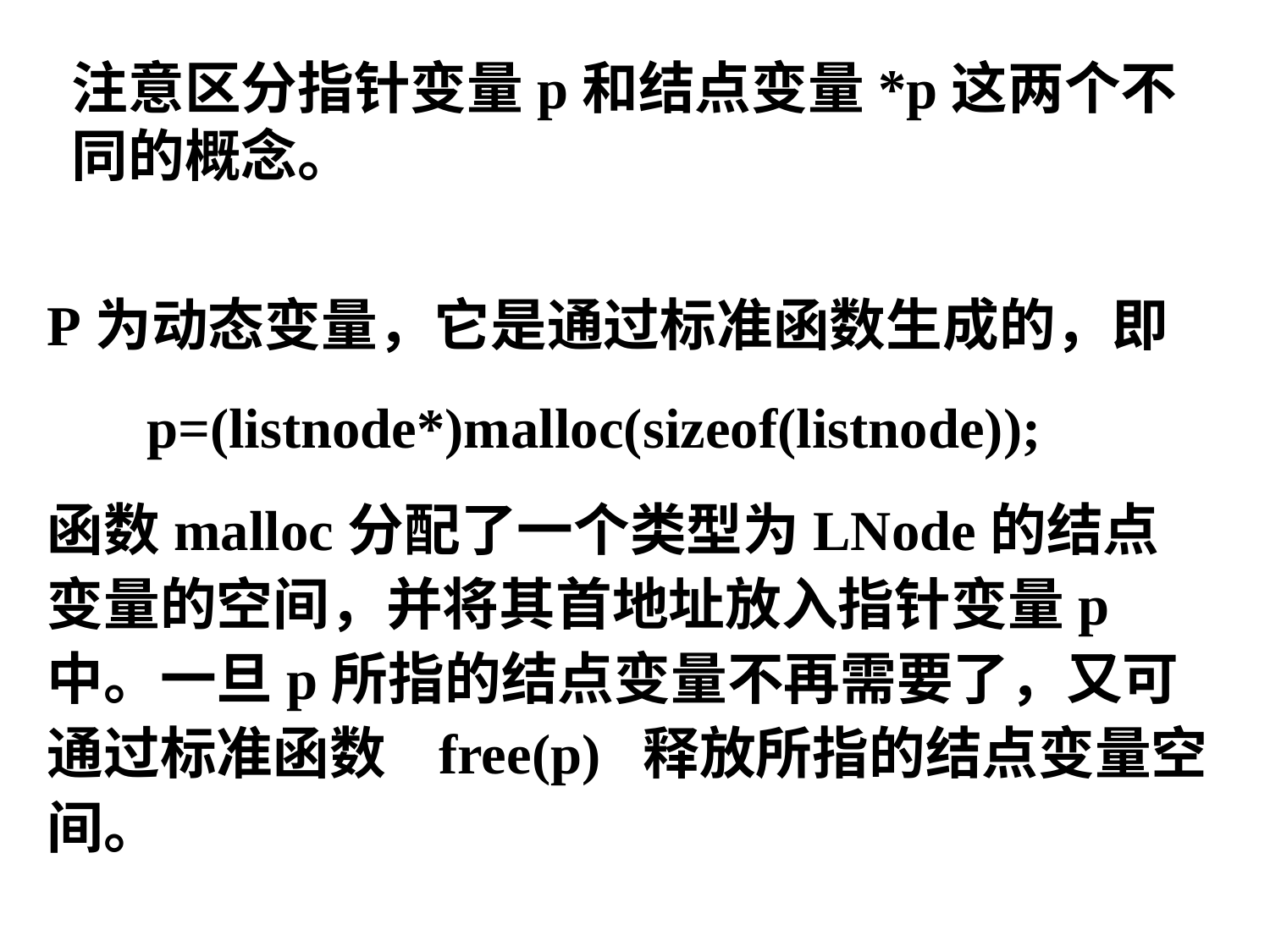

注意区分指针变量p和结点变量*p这两个不同的概念。
P为动态变量，它是通过标准函数生成的，即
       p=(listnode*)malloc(sizeof(listnode));
函数malloc分配了一个类型为LNode的结点变量的空间，并将其首地址放入指针变量p中。一旦p所指的结点变量不再需要了，又可通过标准函数   free(p)  释放所指的结点变量空间。